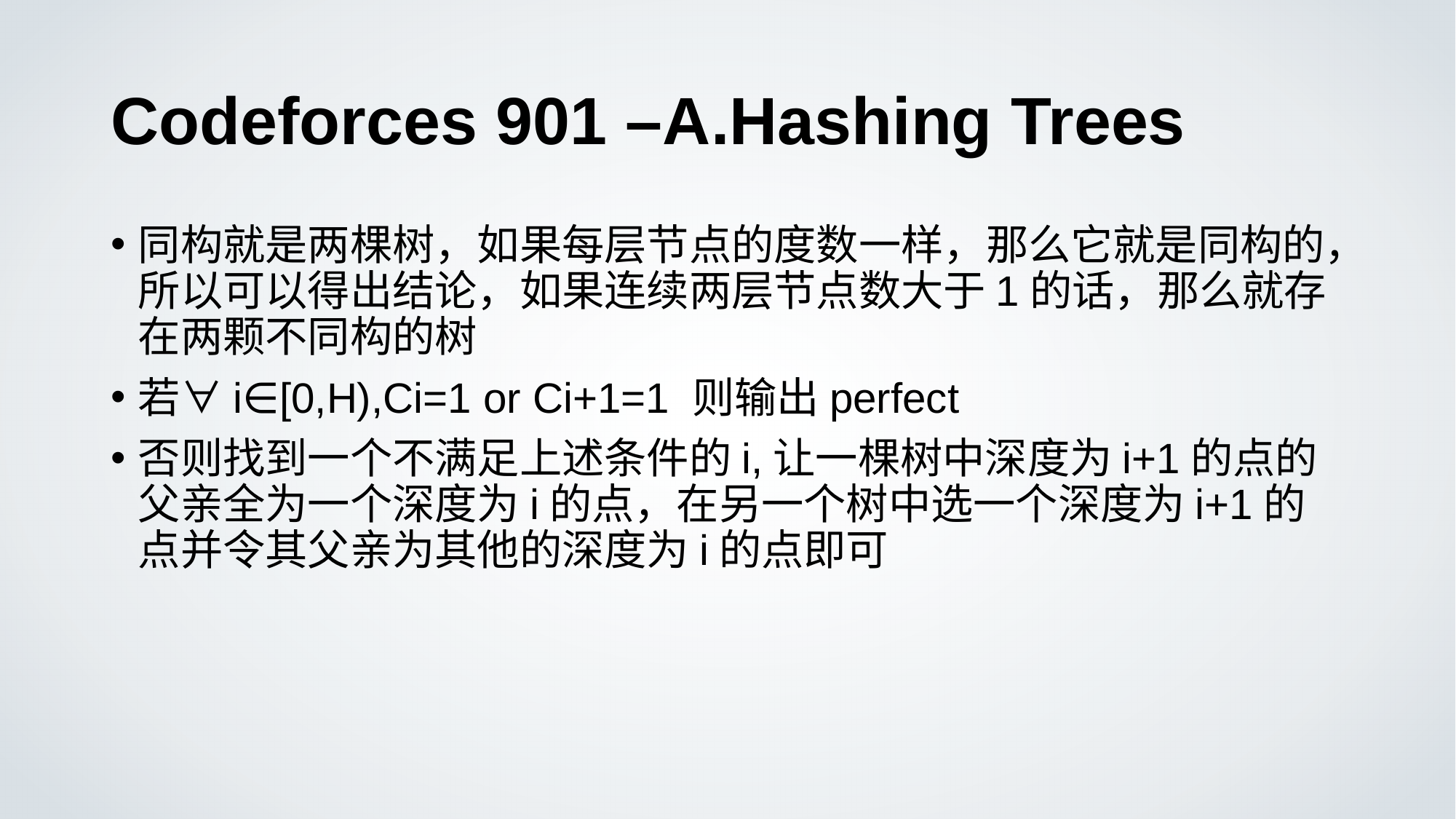

# Codeforces 901 –A.Hashing Trees
同构就是两棵树，如果每层节点的度数一样，那么它就是同构的，所以可以得出结论，如果连续两层节点数大于1的话，那么就存在两颗不同构的树
若∀i∈[0,H),Ci=1 or Ci+1=1 则输出perfect
否则找到一个不满足上述条件的i,让一棵树中深度为i+1的点的父亲全为一个深度为i的点，在另一个树中选一个深度为i+1的点并令其父亲为其他的深度为i的点即可